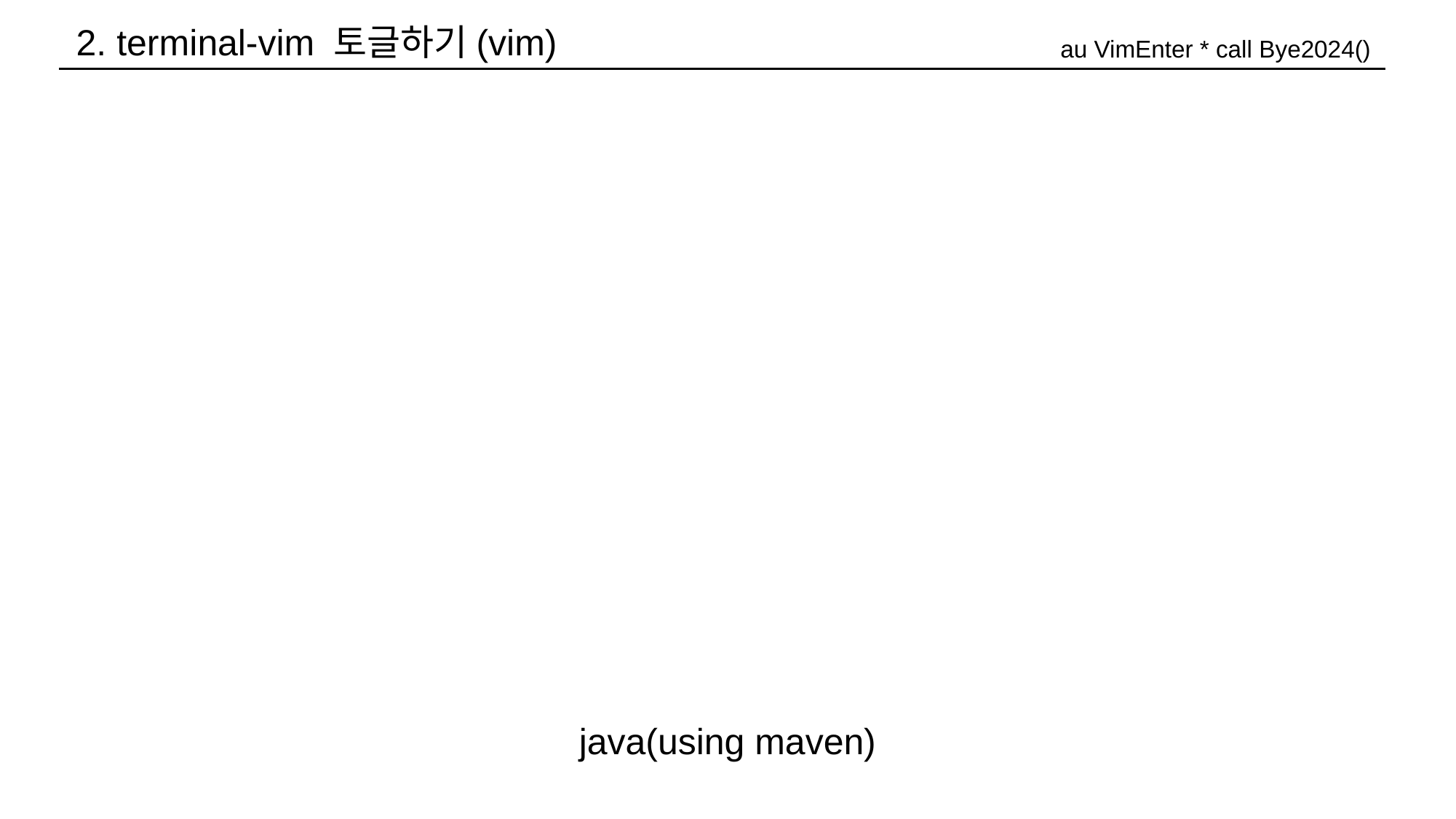

2. terminal-vim 토글하기(vim)
au VimEnter * call Bye2024()
java(using maven)